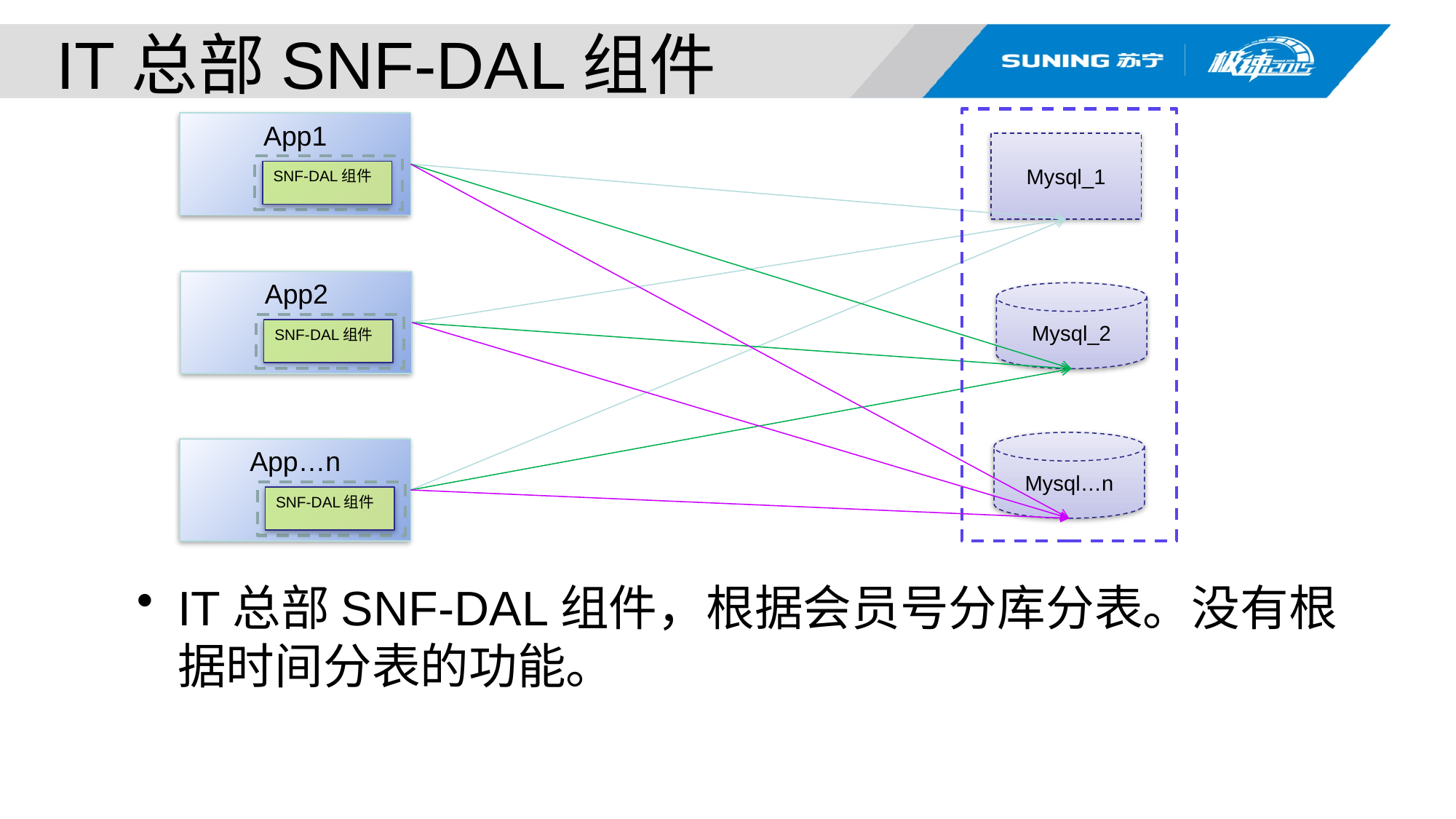

# IT总部SNF-DAL组件

App1
Mysql_1

SNF-DAL组件
App2
Mysql_2

SNF-DAL组件
Mysql…n
App…n

SNF-DAL组件
IT总部SNF-DAL组件，根据会员号分库分表。没有根据时间分表的功能。